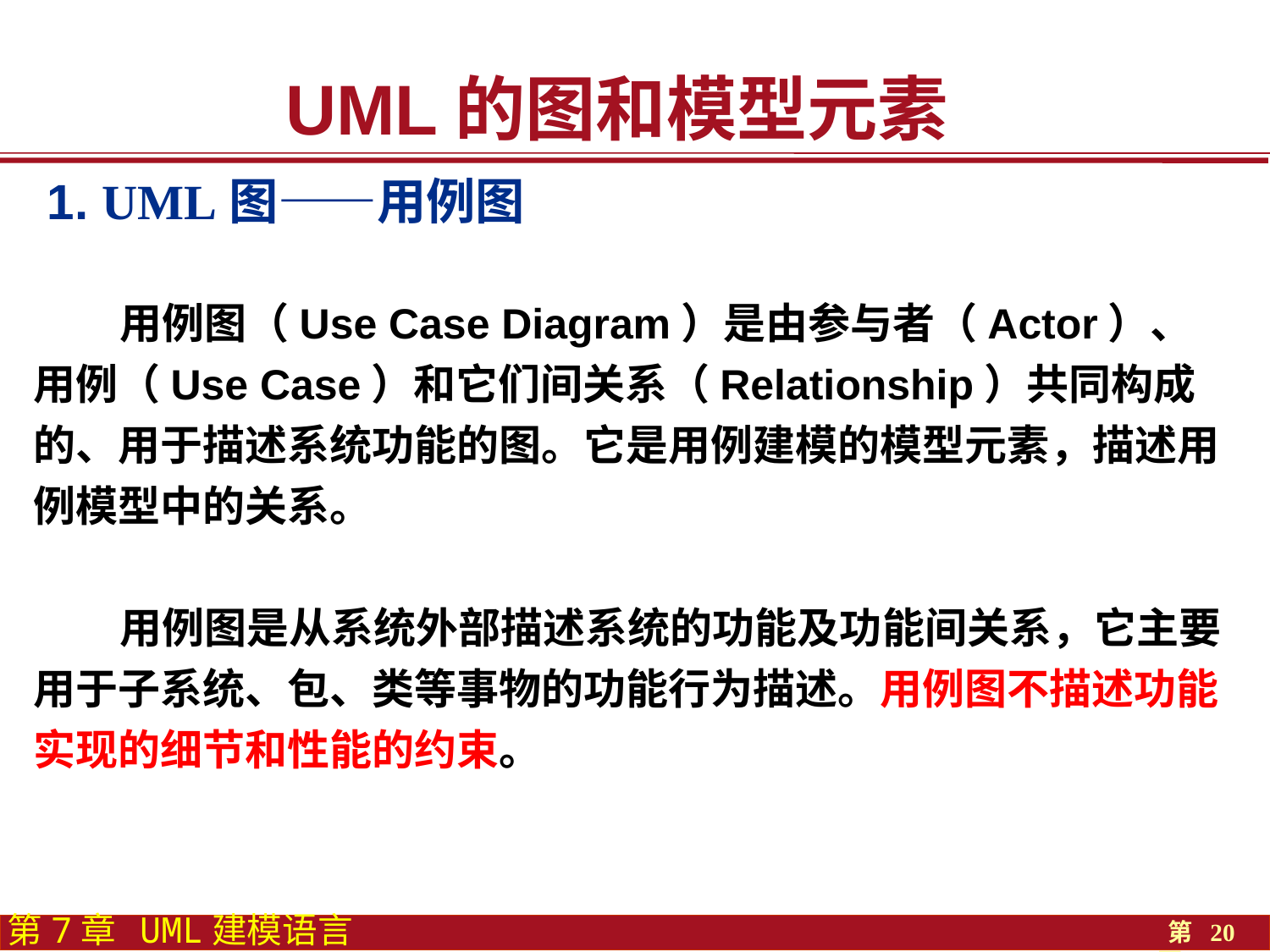

UML的图和模型元素
1. UML图——用例图
        用例图（Use Case Diagram）是由参与者（Actor）、用例（Use Case）和它们间关系（Relationship）共同构成的、用于描述系统功能的图。它是用例建模的模型元素，描述用例模型中的关系。

        用例图是从系统外部描述系统的功能及功能间关系，它主要用于子系统、包、类等事物的功能行为描述。用例图不描述功能实现的细节和性能的约束。